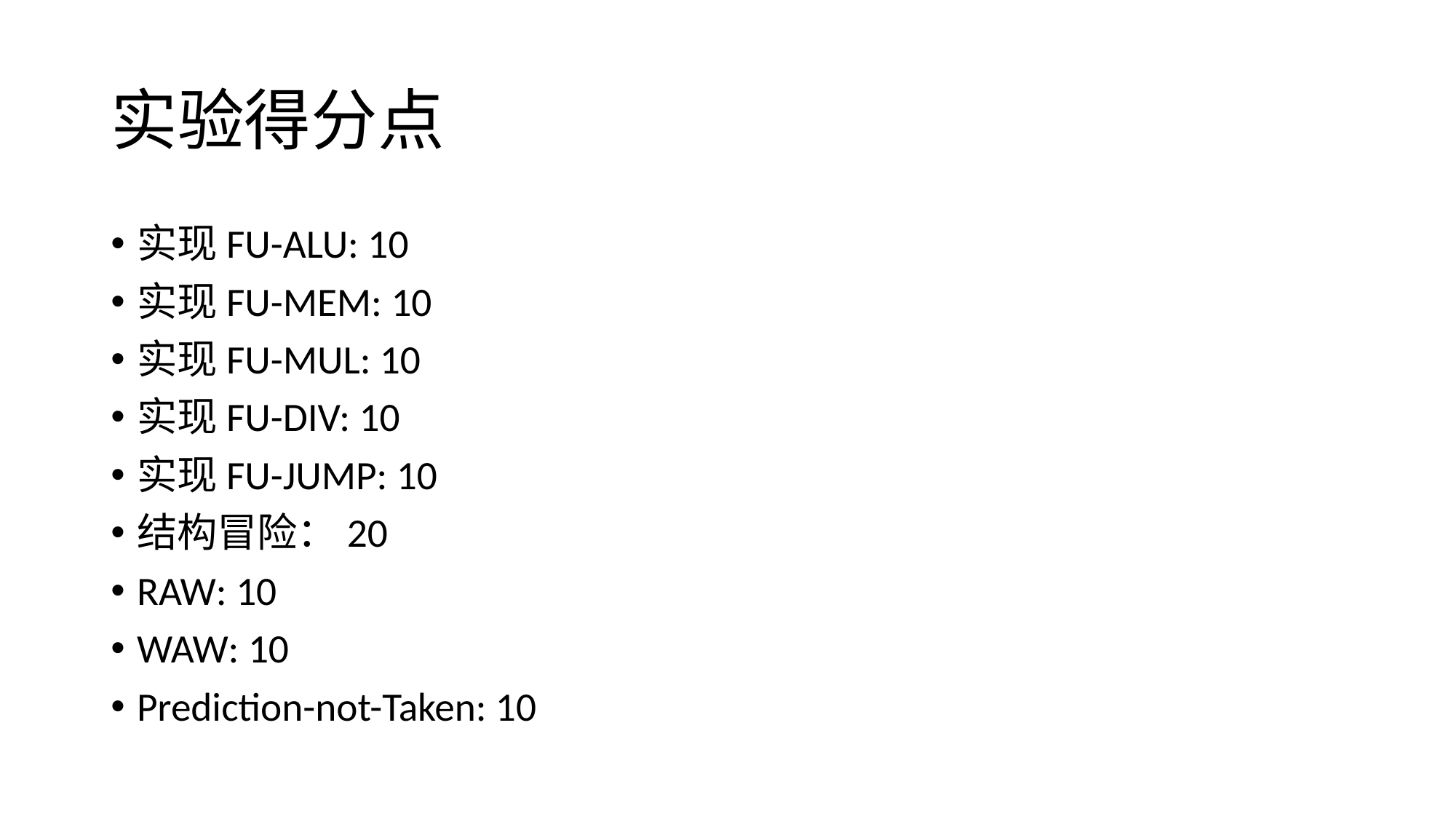

# 实验得分点
实现FU-ALU: 10
实现FU-MEM: 10
实现FU-MUL: 10
实现FU-DIV: 10
实现FU-JUMP: 10
结构冒险：20
RAW: 10
WAW: 10
Prediction-not-Taken: 10